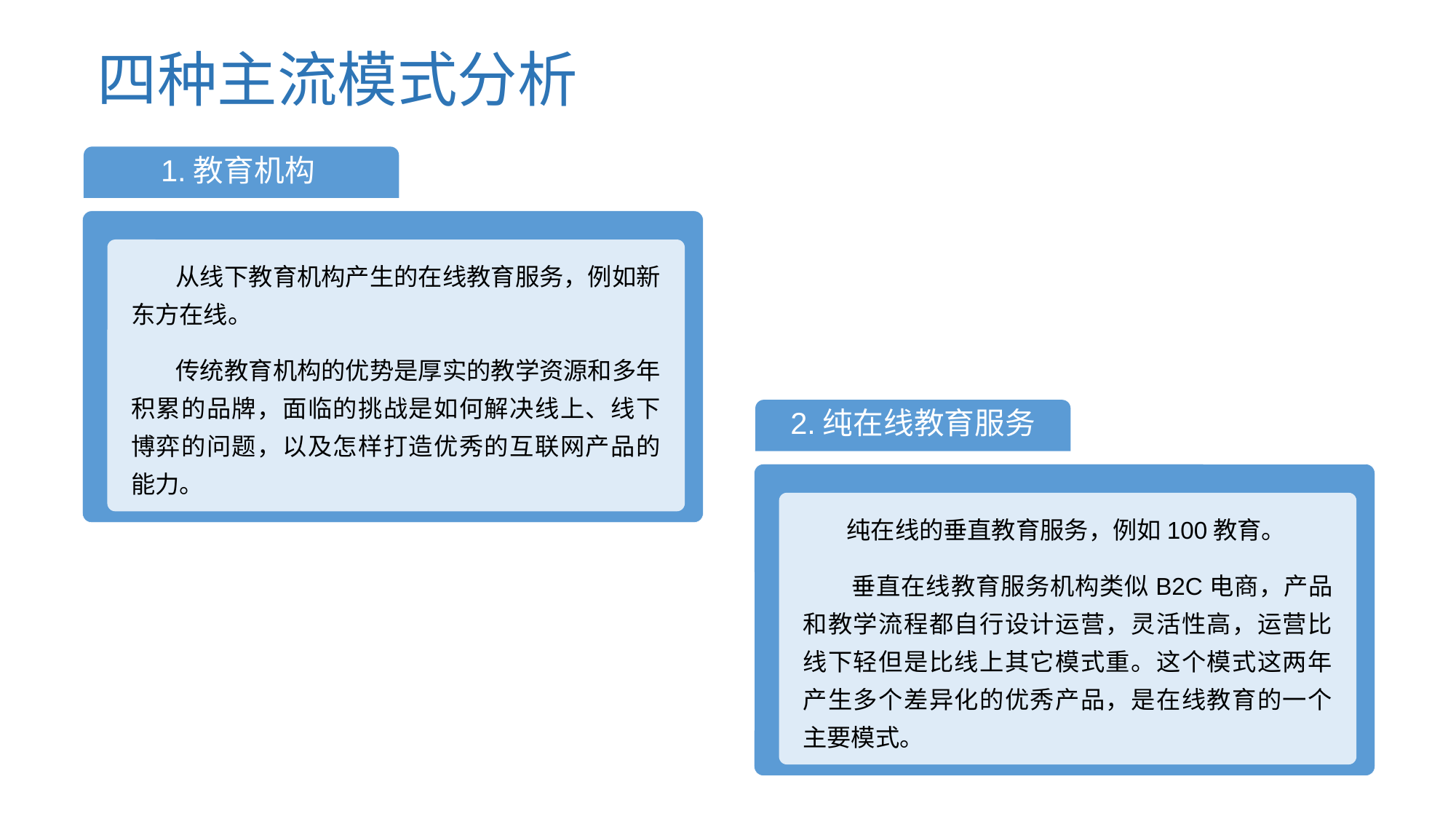

# 四种主流模式分析
1.教育机构

       从线下教育机构产生的在线教育服务，例如新东方在线。
       传统教育机构的优势是厚实的教学资源和多年积累的品牌，面临的挑战是如何解决线上、线下博弈的问题，以及怎样打造优秀的互联网产品的能力。
2.纯在线教育服务

       纯在线的垂直教育服务，例如100教育。
       垂直在线教育服务机构类似B2C电商，产品和教学流程都自行设计运营，灵活性高，运营比线下轻但是比线上其它模式重。这个模式这两年产生多个差异化的优秀产品，是在线教育的一个主要模式。